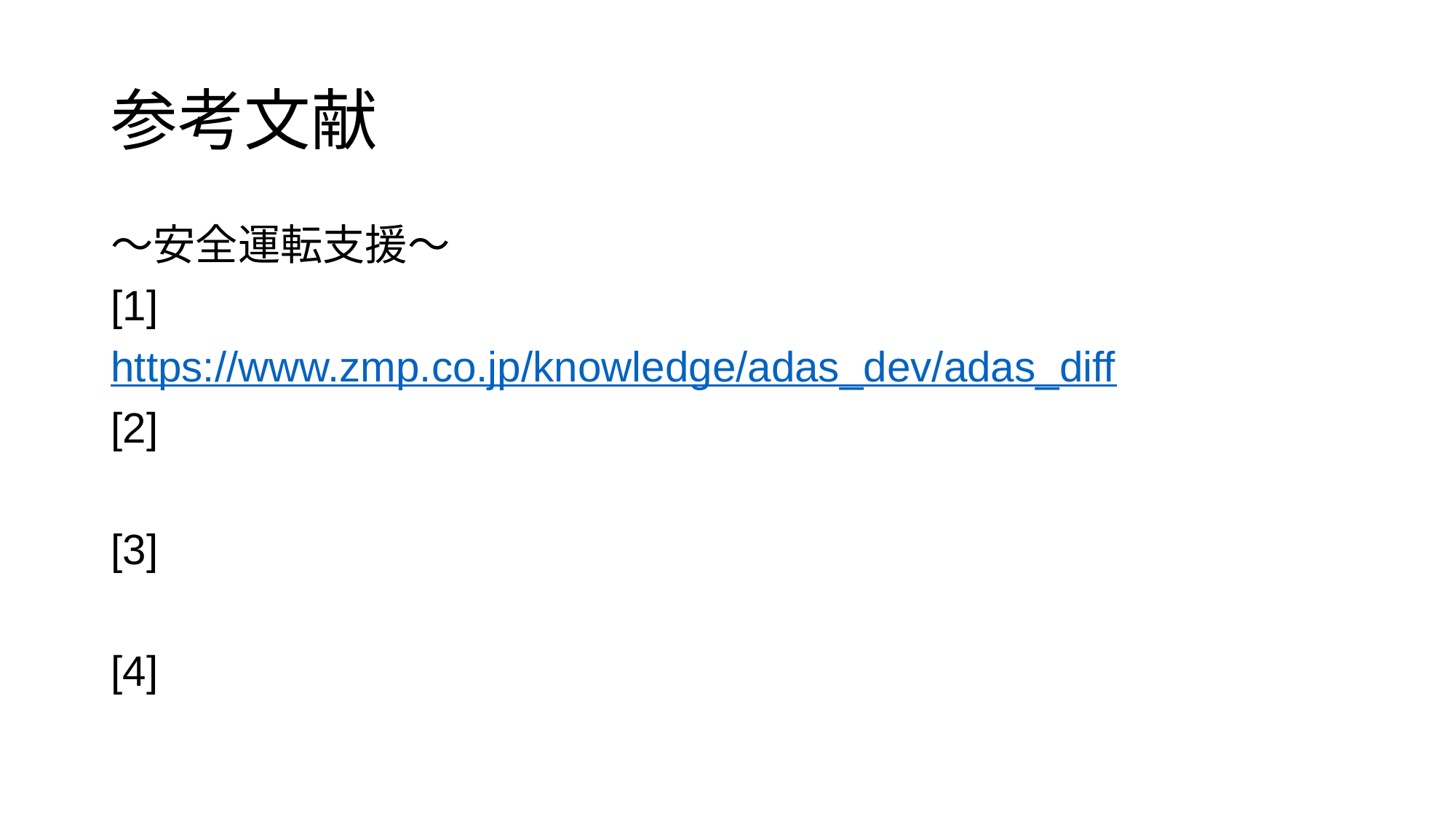

# 参考文献
～安全運転支援～
[1]
https://www.zmp.co.jp/knowledge/adas_dev/adas_diff
[2]

[3]

[4]